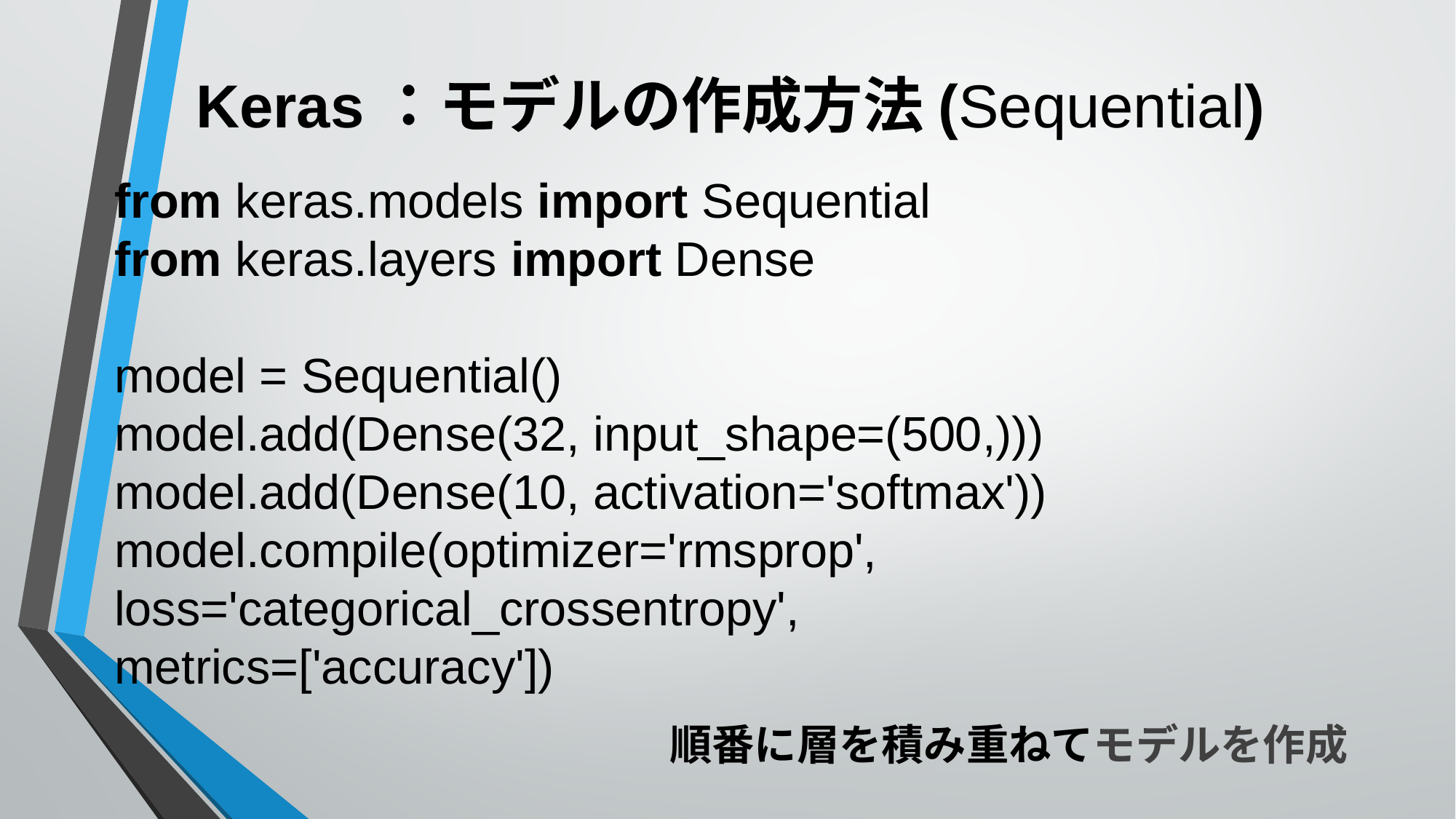

# Keras：モデルの作成方法(Sequential)
from keras.models import Sequential
from keras.layers import Dense

model = Sequential()
model.add(Dense(32, input_shape=(500,)))
model.add(Dense(10, activation='softmax'))
model.compile(optimizer='rmsprop',              	loss='categorical_crossentropy',              	metrics=['accuracy'])

順番に層を積み重ねてモデルを作成